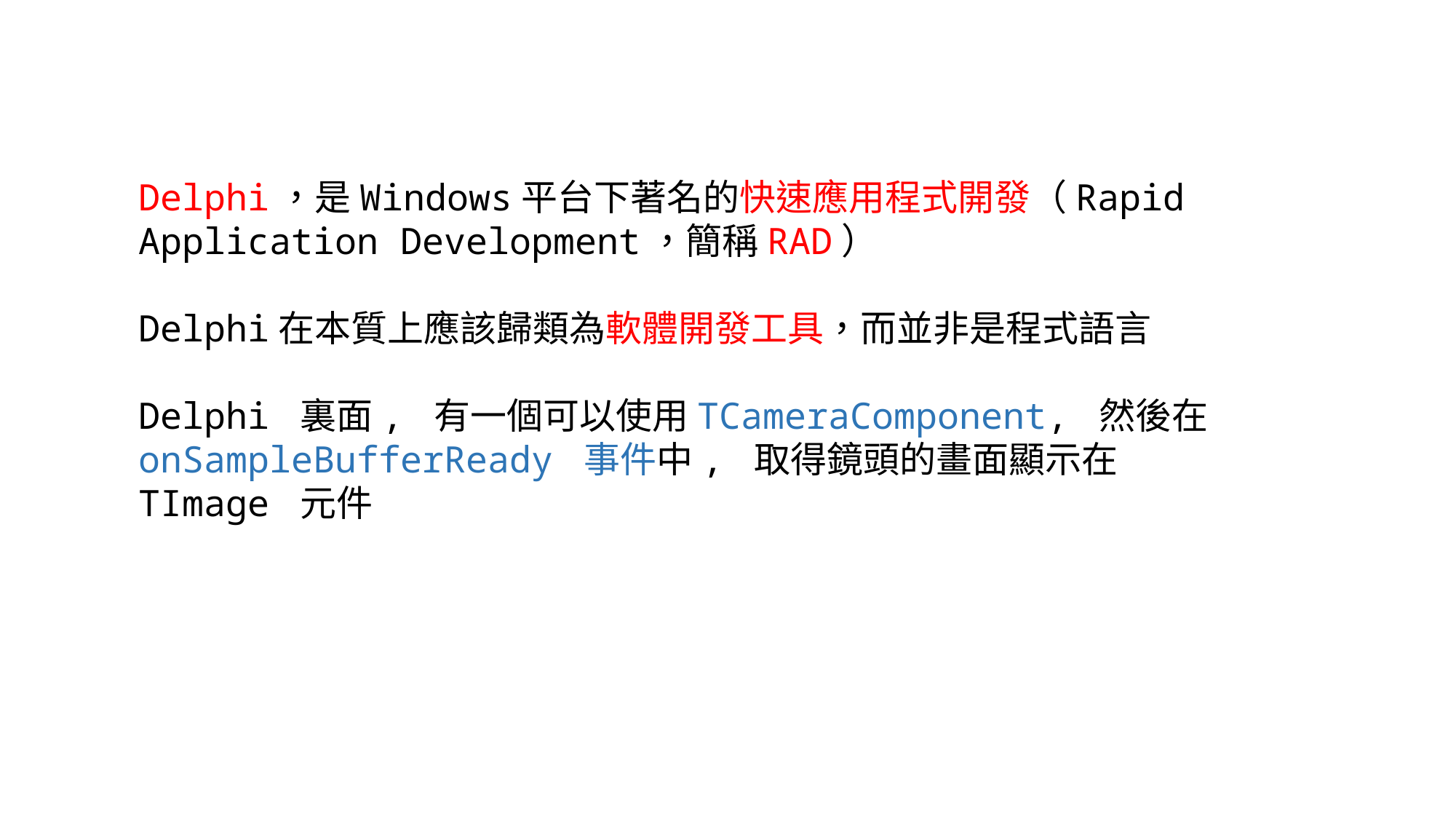

Delphi，是Windows平台下著名的快速應用程式開發（Rapid Application Development，簡稱RAD）

Delphi在本質上應該歸類為軟體開發工具，而並非是程式語言

Delphi 裏面, 有一個可以使用TCameraComponent, 然後在 onSampleBufferReady 事件中, 取得鏡頭的畫面顯示在 TImage 元件